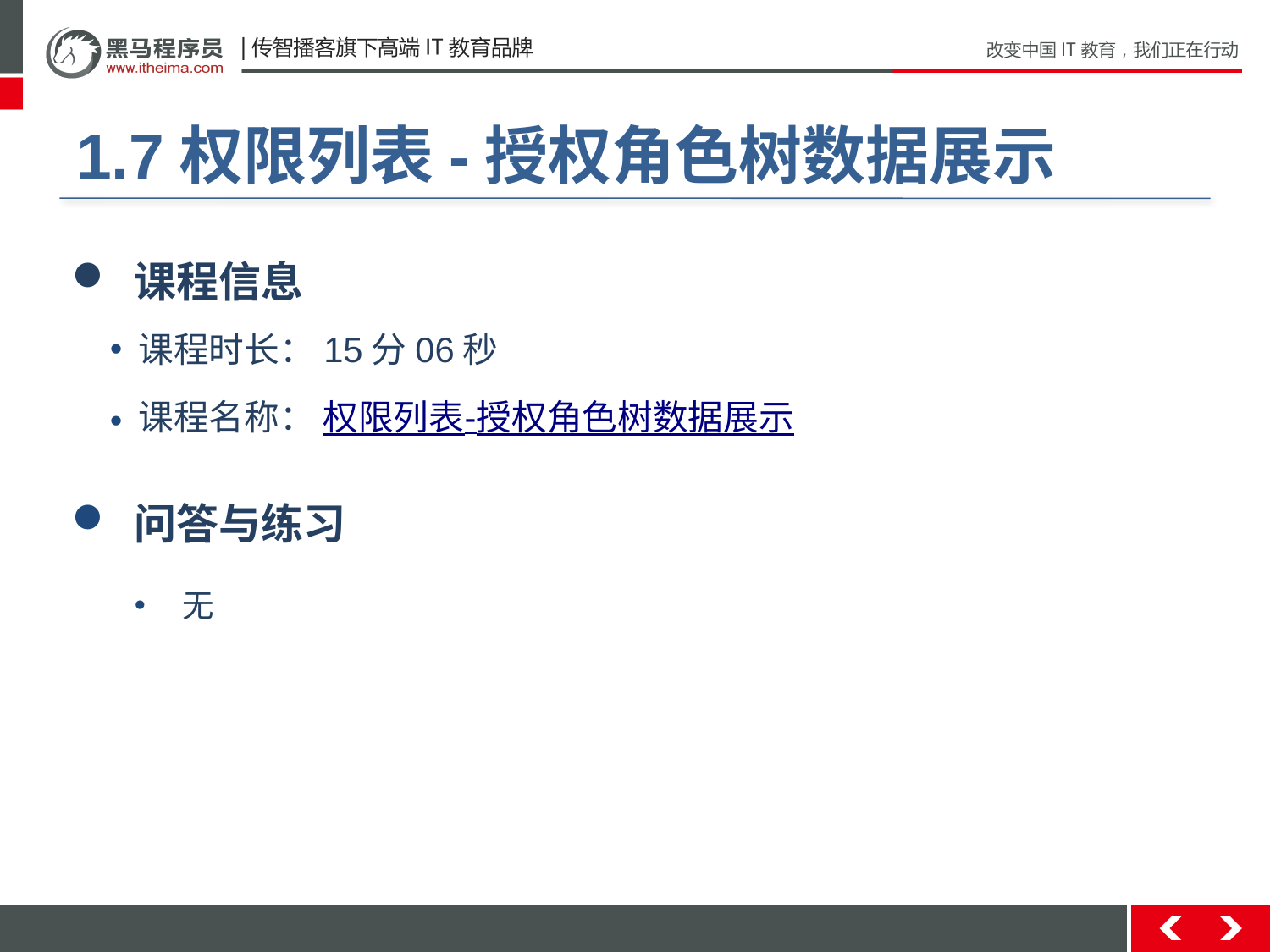

#
1.7权限列表-授权角色树数据展示
 课程信息
 课程时长：15分06秒
 课程名称： 权限列表-授权角色树数据展示
 问答与练习
无